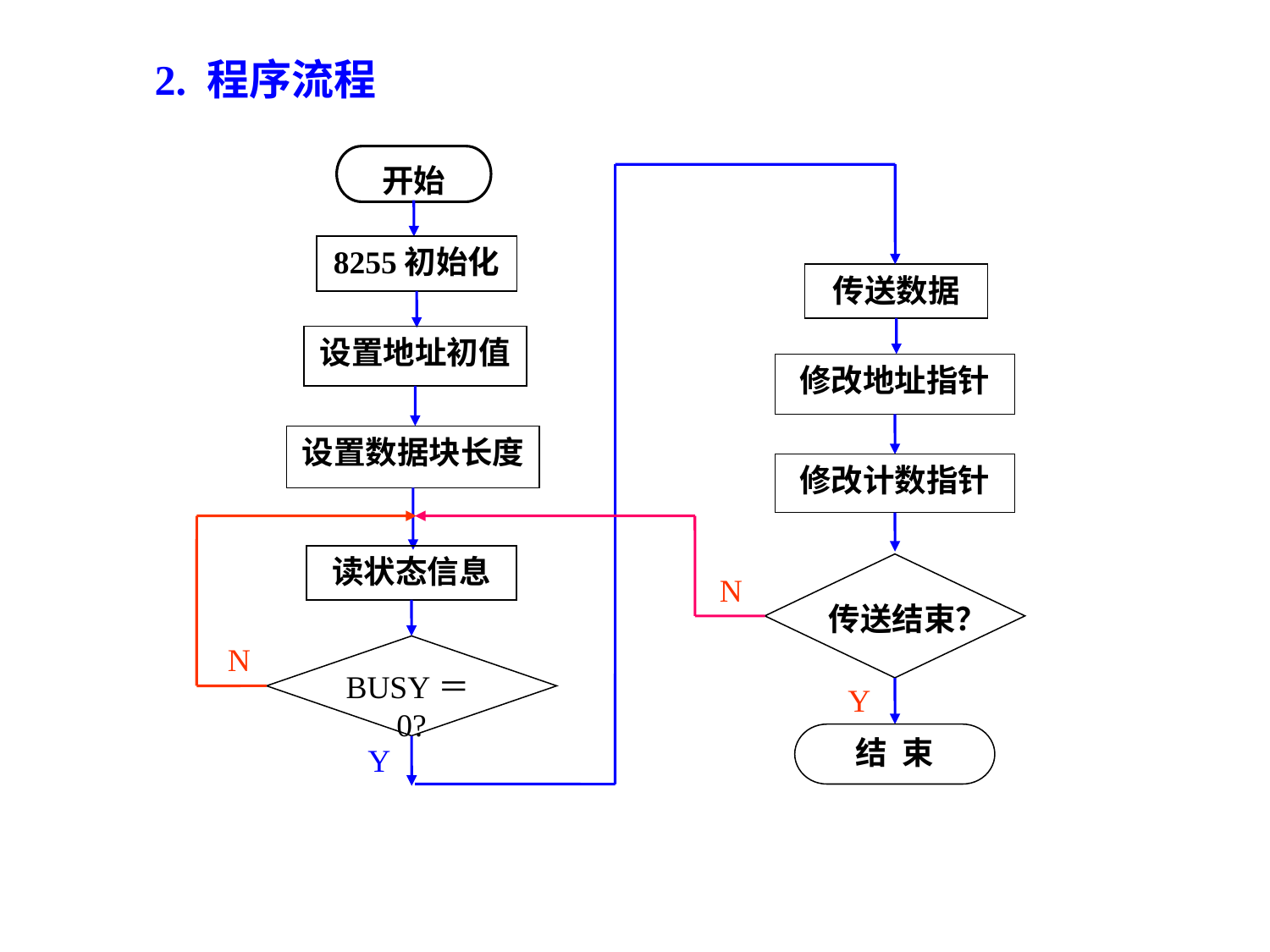

2. 程序流程
开始

Y

传送数据

8255初始化

设置地址初值

修改地址指针

设置数据块长度

修改计数指针

N

N
读状态信息

传送结束？
BUSY＝0?
Y

结  束